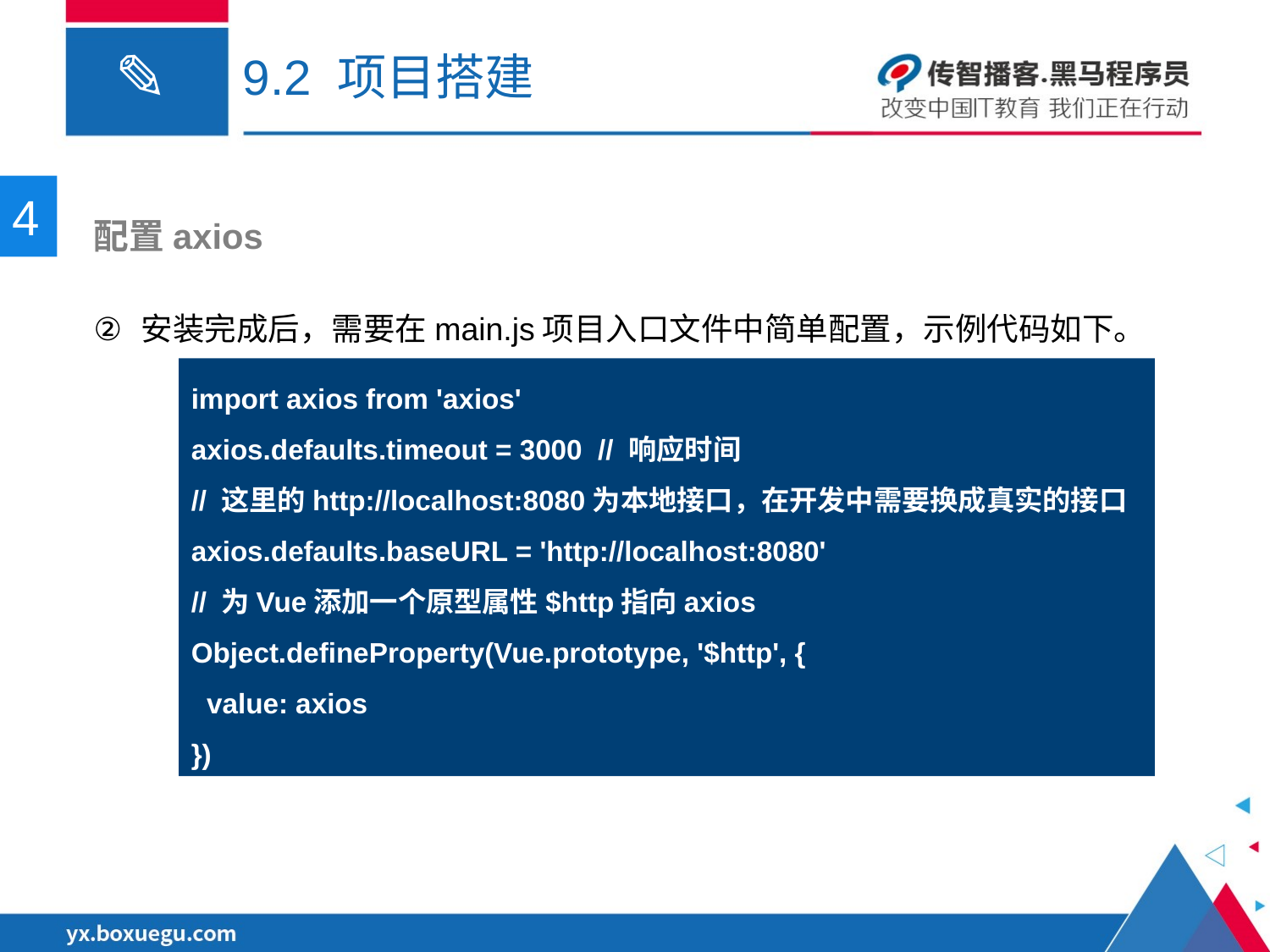

# 9.2 项目搭建

4
  配置axios
安装完成后，需要在main.js项目入口文件中简单配置，示例代码如下。
import axios from 'axios'
axios.defaults.timeout = 3000  // 响应时间
// 这里的http://localhost:8080为本地接口，在开发中需要换成真实的接口
axios.defaults.baseURL = 'http://localhost:8080'
// 为Vue添加一个原型属性$http指向axios
Object.defineProperty(Vue.prototype, '$http', {
  value: axios
})